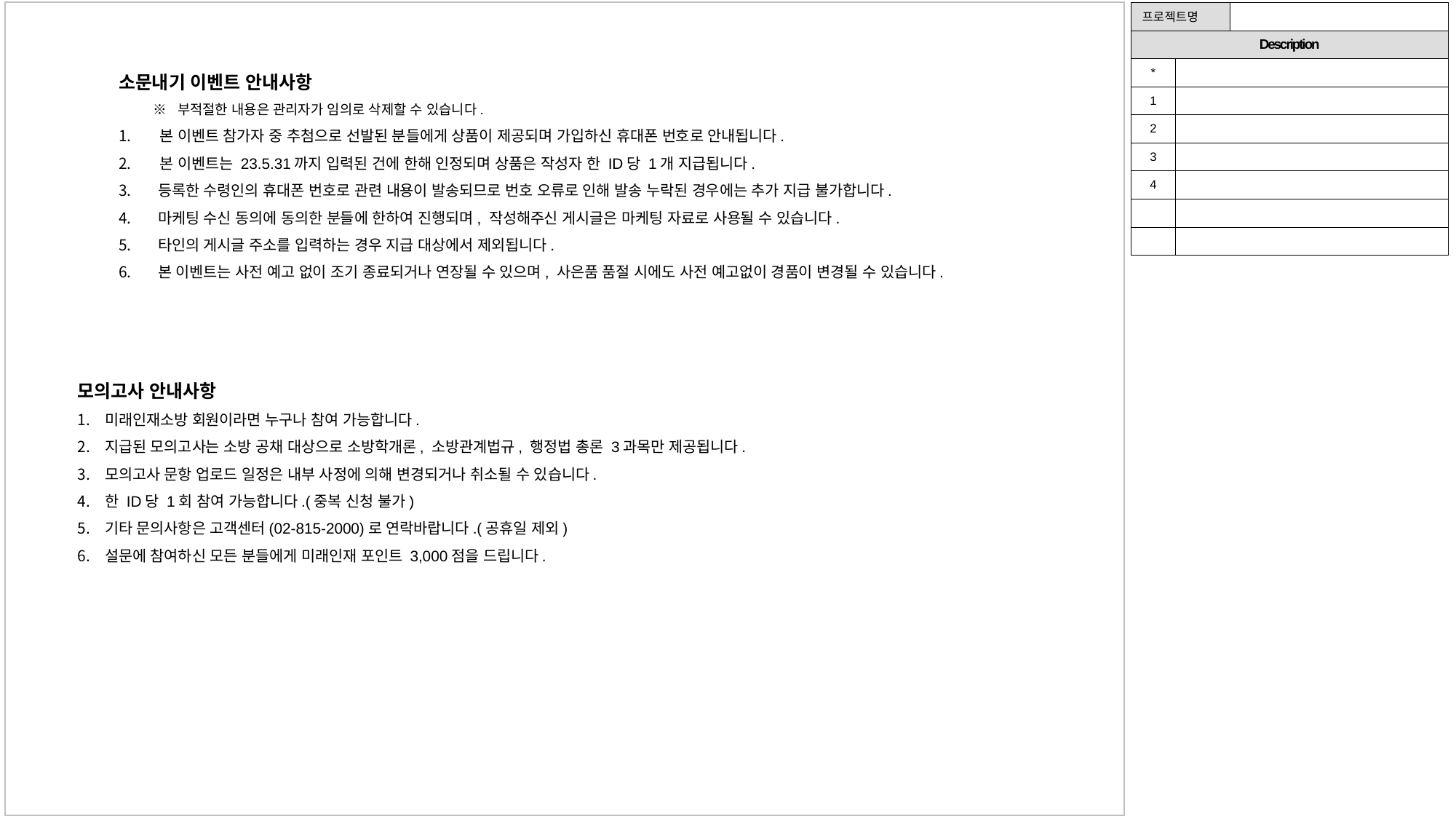

| 프로젝트명 |  |  |
| --- | --- | --- |
| Description |  |  |
| \* |  |  |
| 1 |  |  |
| 2 |  |  |
| 3 |  |  |
| 4 |  |  |
|  |  |  |
|  |  |  |
소문내기 이벤트 안내사항
         ※  부적절한 내용은 관리자가 임의로 삭제할 수 있습니다.
본 이벤트 참가자 중 추첨으로 선발된 분들에게 상품이 제공되며 가입하신 휴대폰 번호로 안내됩니다.
본 이벤트는 23.5.31까지 입력된 건에 한해 인정되며 상품은 작성자 한 ID당 1개 지급됩니다.
  등록한 수령인의 휴대폰 번호로 관련 내용이 발송되므로 번호 오류로 인해 발송 누락된 경우에는 추가 지급 불가합니다.
  마케팅 수신 동의에 동의한 분들에 한하여 진행되며, 작성해주신 게시글은 마케팅 자료로 사용될 수 있습니다.
  타인의 게시글 주소를 입력하는 경우 지급 대상에서 제외됩니다.
  본 이벤트는 사전 예고 없이 조기 종료되거나 연장될 수 있으며, 사은품 품절 시에도 사전 예고없이 경품이 변경될 수 있습니다.

모의고사 안내사항
미래인재소방 회원이라면 누구나 참여 가능합니다.
지급된 모의고사는 소방 공채 대상으로 소방학개론, 소방관계법규, 행정법 총론 3과목만 제공됩니다.
모의고사 문항 업로드 일정은 내부 사정에 의해 변경되거나 취소될 수 있습니다.
한 ID당 1회 참여 가능합니다.(중복 신청 불가)
기타 문의사항은 고객센터(02-815-2000)로 연락바랍니다.(공휴일 제외)
설문에 참여하신 모든 분들에게 미래인재 포인트 3,000점을 드립니다.